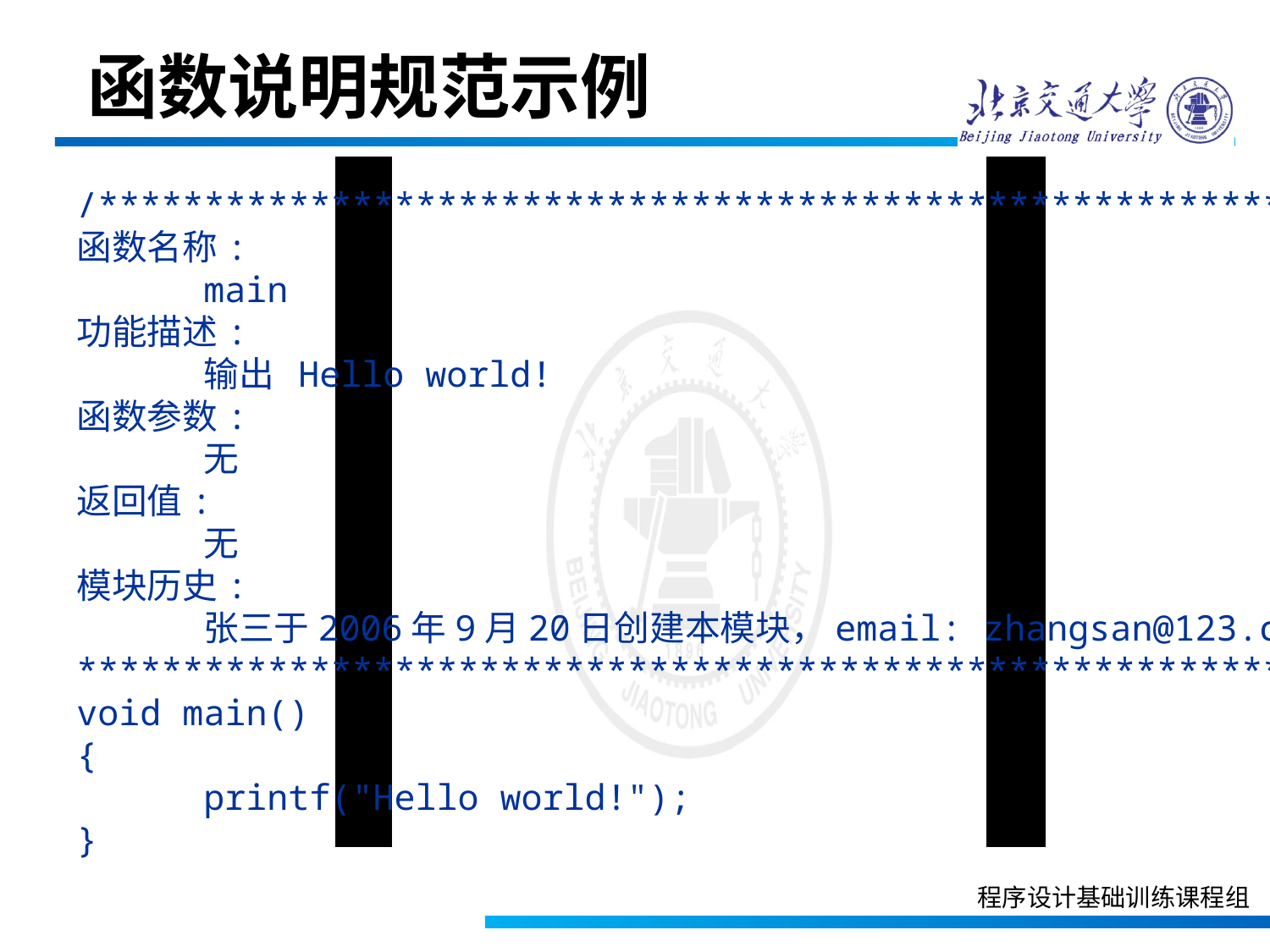

函数说明规范示例
/*************************************************************
函数名称:
	main
功能描述:
	输出  Hello world!
函数参数:
	无
返回值:
	无
模块历史:
  	张三于2006年9月20日创建本模块，email: zhangsan@123.com
**************************************************************/
void main()
{
	printf("Hello world!");
}
程序设计基础训练课程组